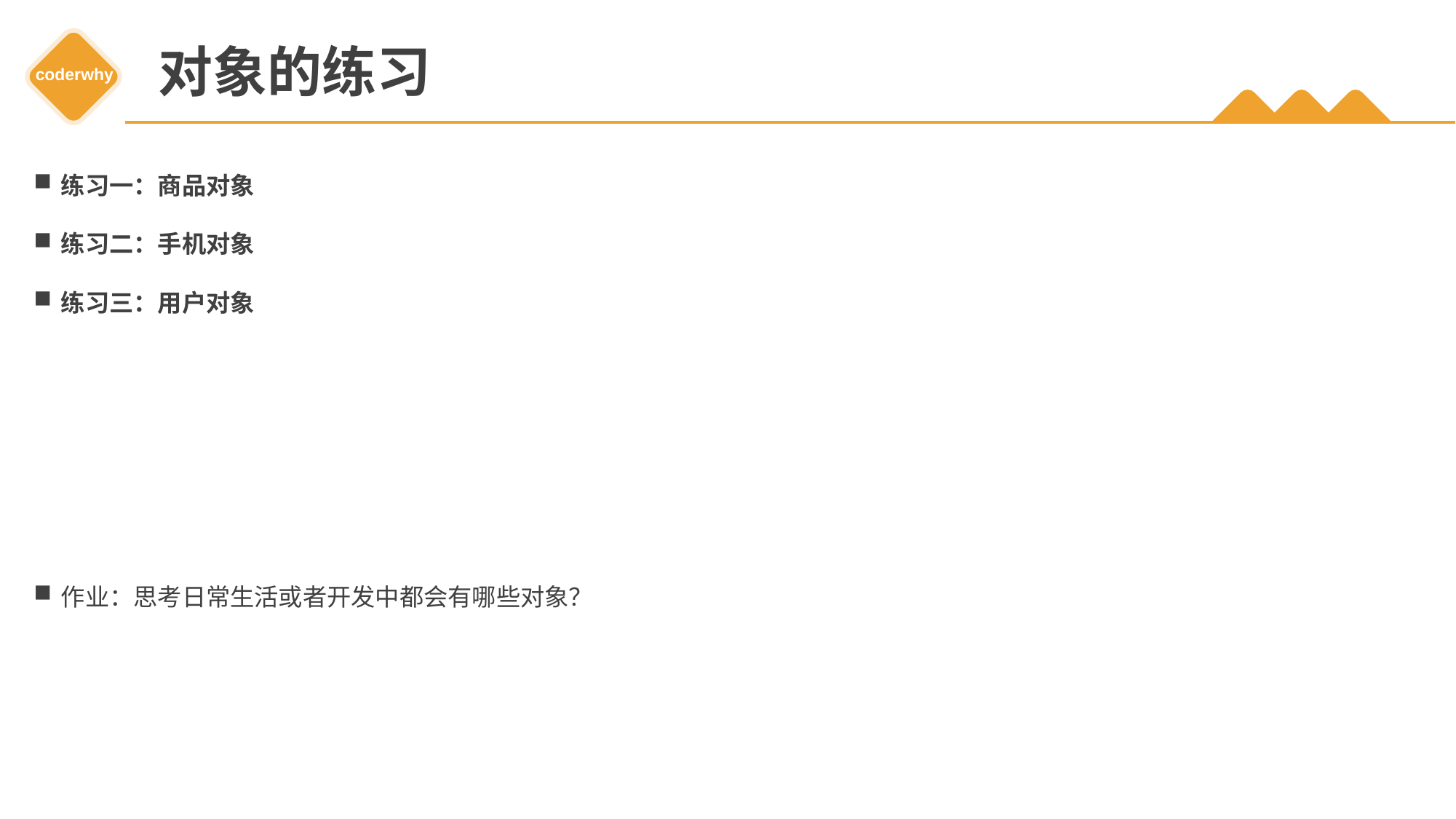

# 对象的练习
练习一：商品对象
练习二：手机对象
练习三：用户对象

作业：思考日常生活或者开发中都会有哪些对象？